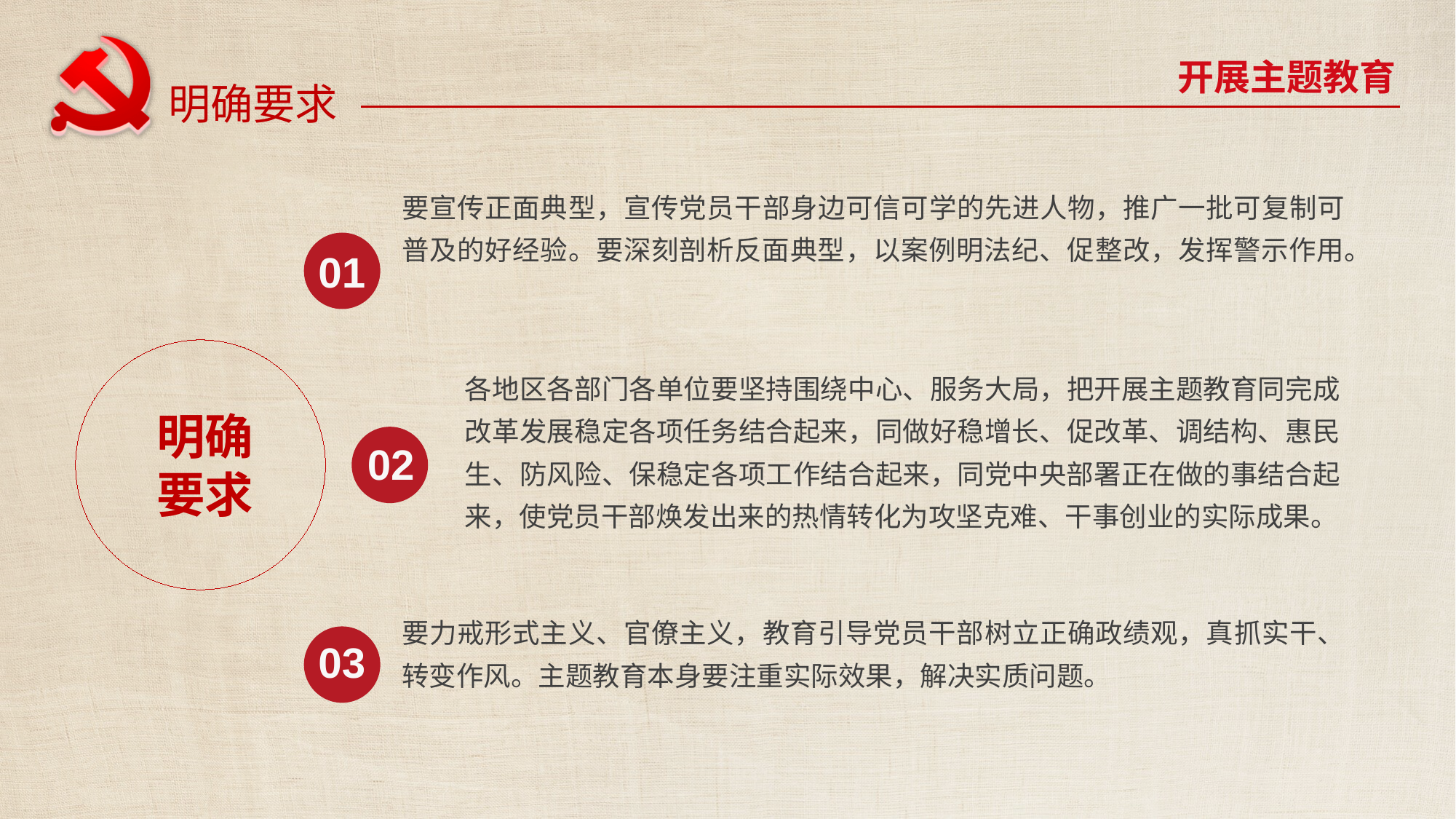

开展主题教育
明确要求
要宣传正面典型，宣传党员干部身边可信可学的先进人物，推广一批可复制可普及的好经验。要深刻剖析反面典型，以案例明法纪、促整改，发挥警示作用。

01

各地区各部门各单位要坚持围绕中心、服务大局，把开展主题教育同完成改革发展稳定各项任务结合起来，同做好稳增长、促改革、调结构、惠民生、防风险、保稳定各项工作结合起来，同党中央部署正在做的事结合起来，使党员干部焕发出来的热情转化为攻坚克难、干事创业的实际成果。
明确
要求

02
要力戒形式主义、官僚主义，教育引导党员干部树立正确政绩观，真抓实干、转变作风。主题教育本身要注重实际效果，解决实质问题。

03